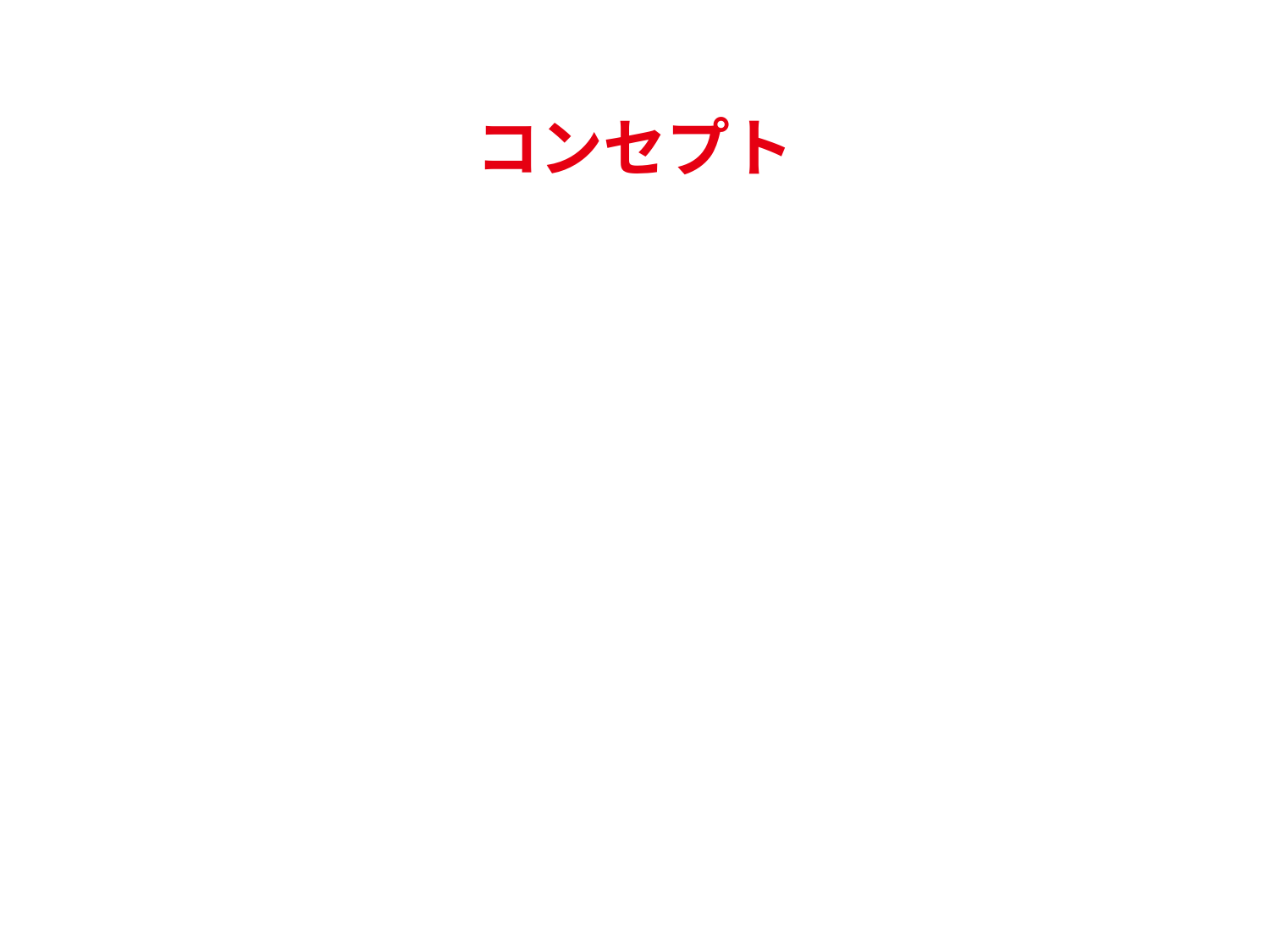

コンセプト

整備 × 学び × 自分探し
バイクと生きること、それは学び続けること